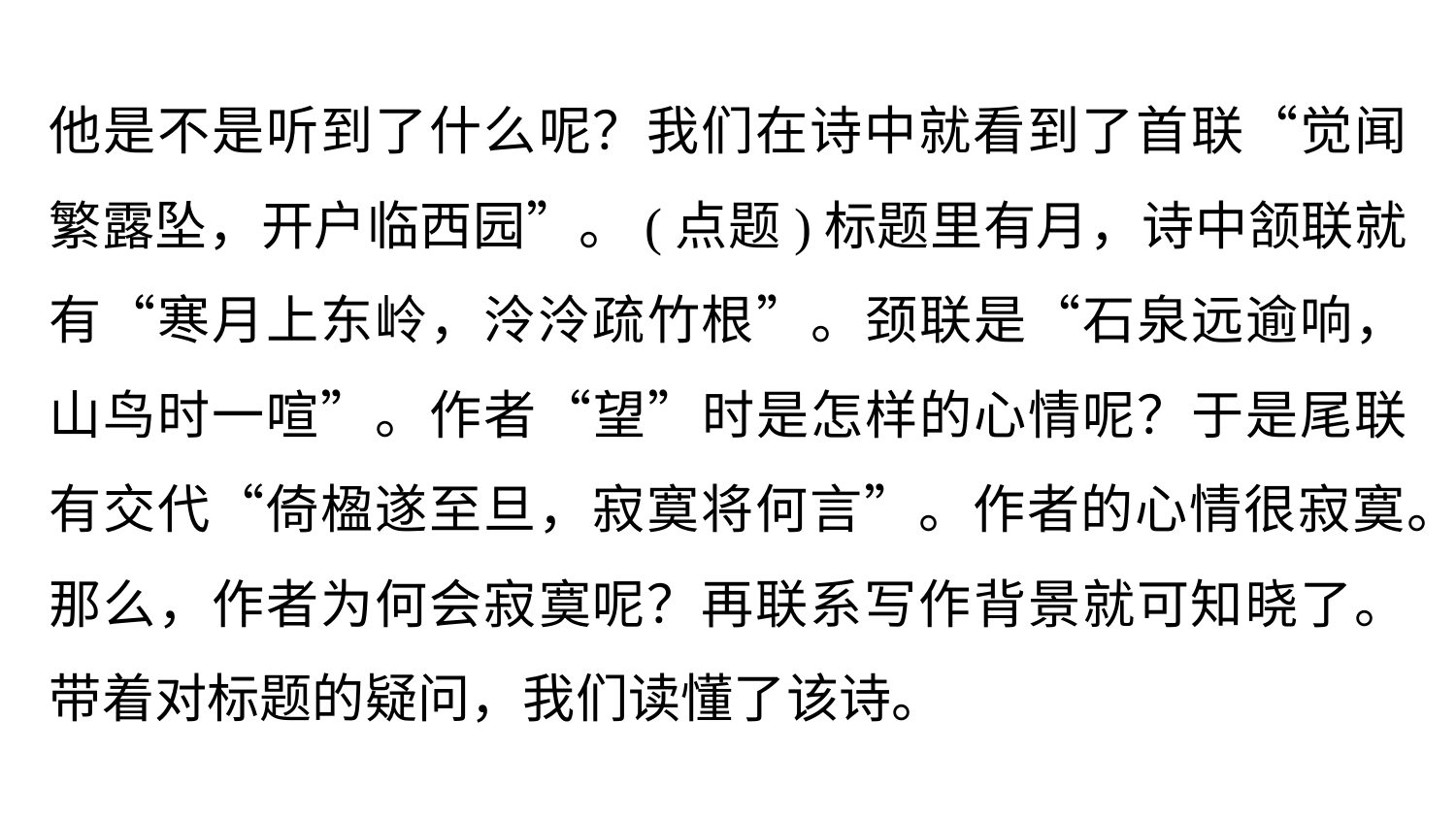

他是不是听到了什么呢？我们在诗中就看到了首联“觉闻繁露坠，开户临西园”。(点题)标题里有月，诗中颔联就有“寒月上东岭，泠泠疏竹根”。颈联是“石泉远逾响，山鸟时一喧”。作者“望”时是怎样的心情呢？于是尾联有交代“倚楹遂至旦，寂寞将何言”。作者的心情很寂寞。那么，作者为何会寂寞呢？再联系写作背景就可知晓了。带着对标题的疑问，我们读懂了该诗。